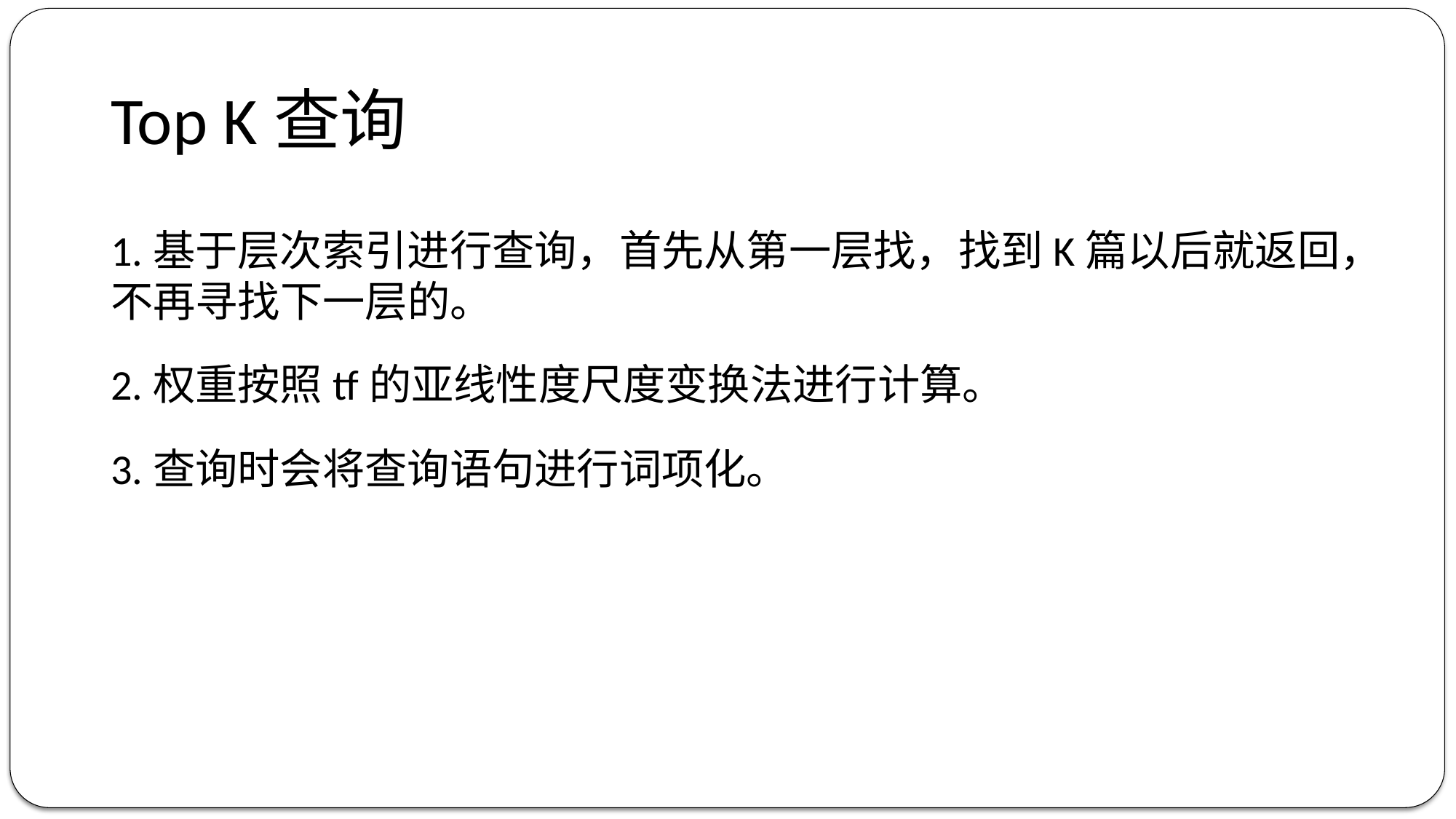

Top K查询
1.基于层次索引进行查询，首先从第一层找，找到K篇以后就返回，不再寻找下一层的。

2.权重按照tf的亚线性度尺度变换法进行计算。

3.查询时会将查询语句进行词项化。